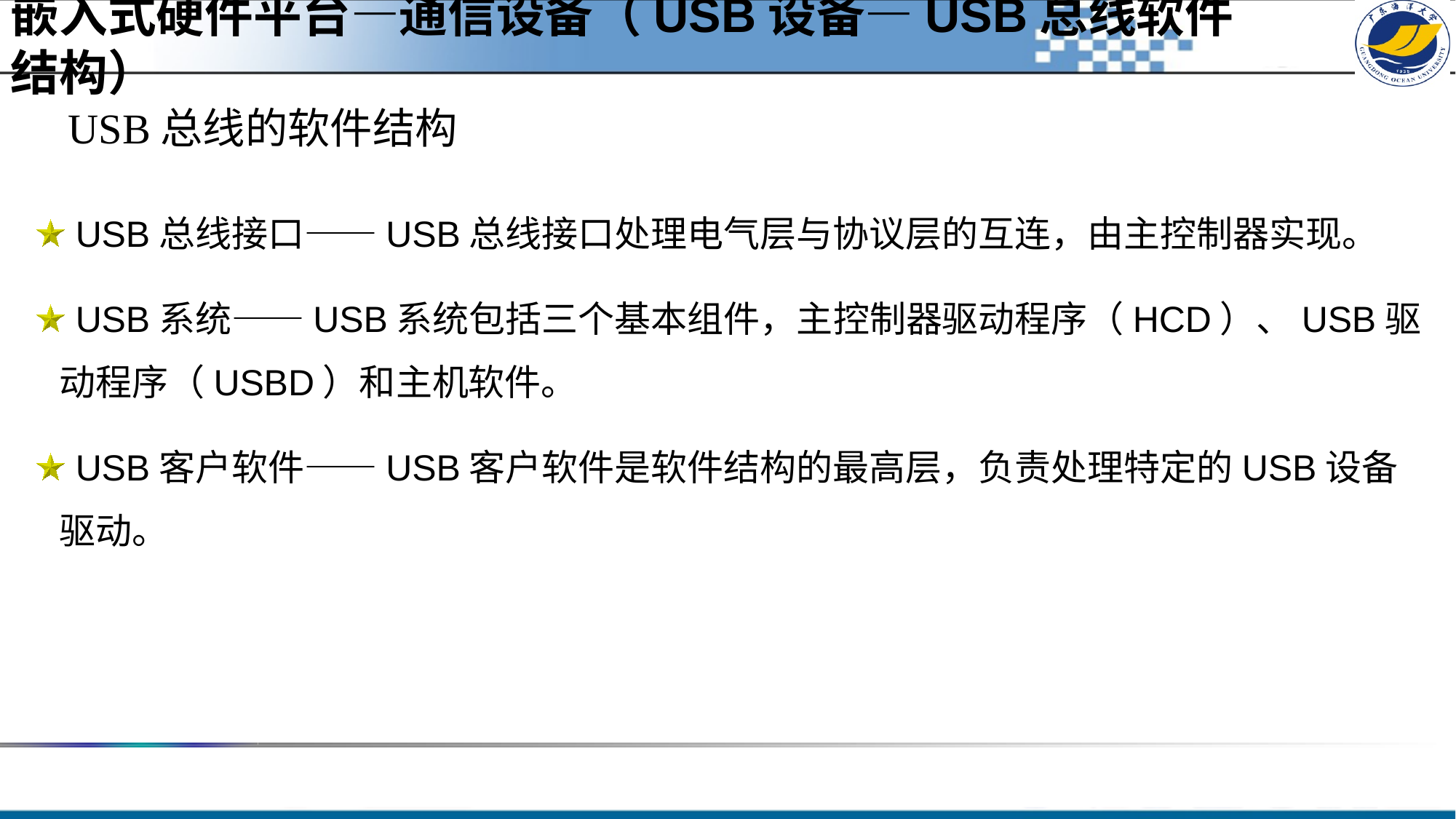

嵌入式硬件平台—通信设备（USB设备—USB总线软件结构）
# USB总线的软件结构
 USB总线接口——USB总线接口处理电气层与协议层的互连，由主控制器实现。
 USB系统——USB系统包括三个基本组件，主控制器驱动程序（HCD）、USB驱动程序（USBD）和主机软件。
 USB客户软件——USB客户软件是软件结构的最高层，负责处理特定的USB设备驱动。
115